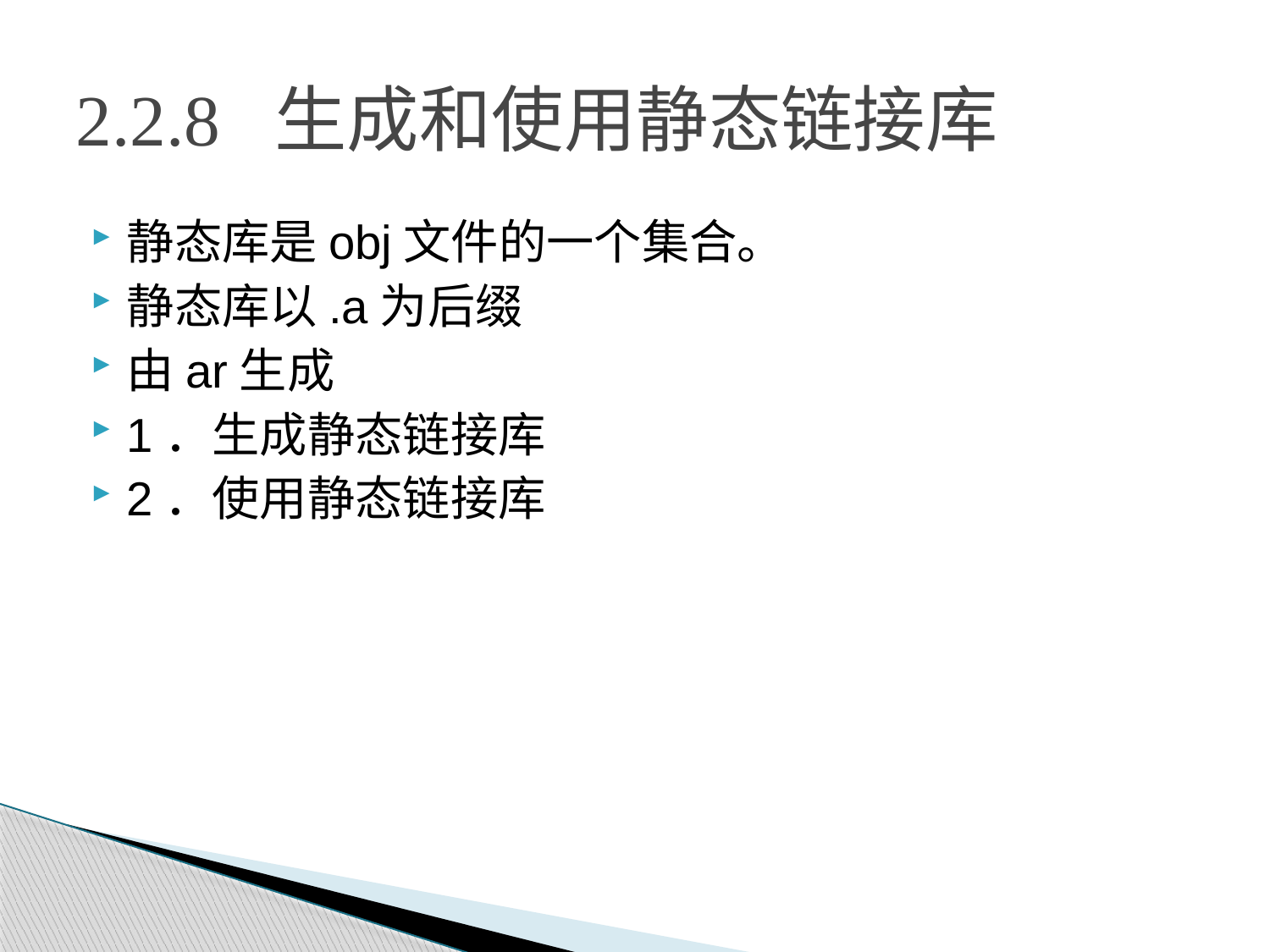

# 2.2.8  生成和使用静态链接库
静态库是obj文件的一个集合。
静态库以.a为后缀
由ar生成
1．生成静态链接库
2．使用静态链接库